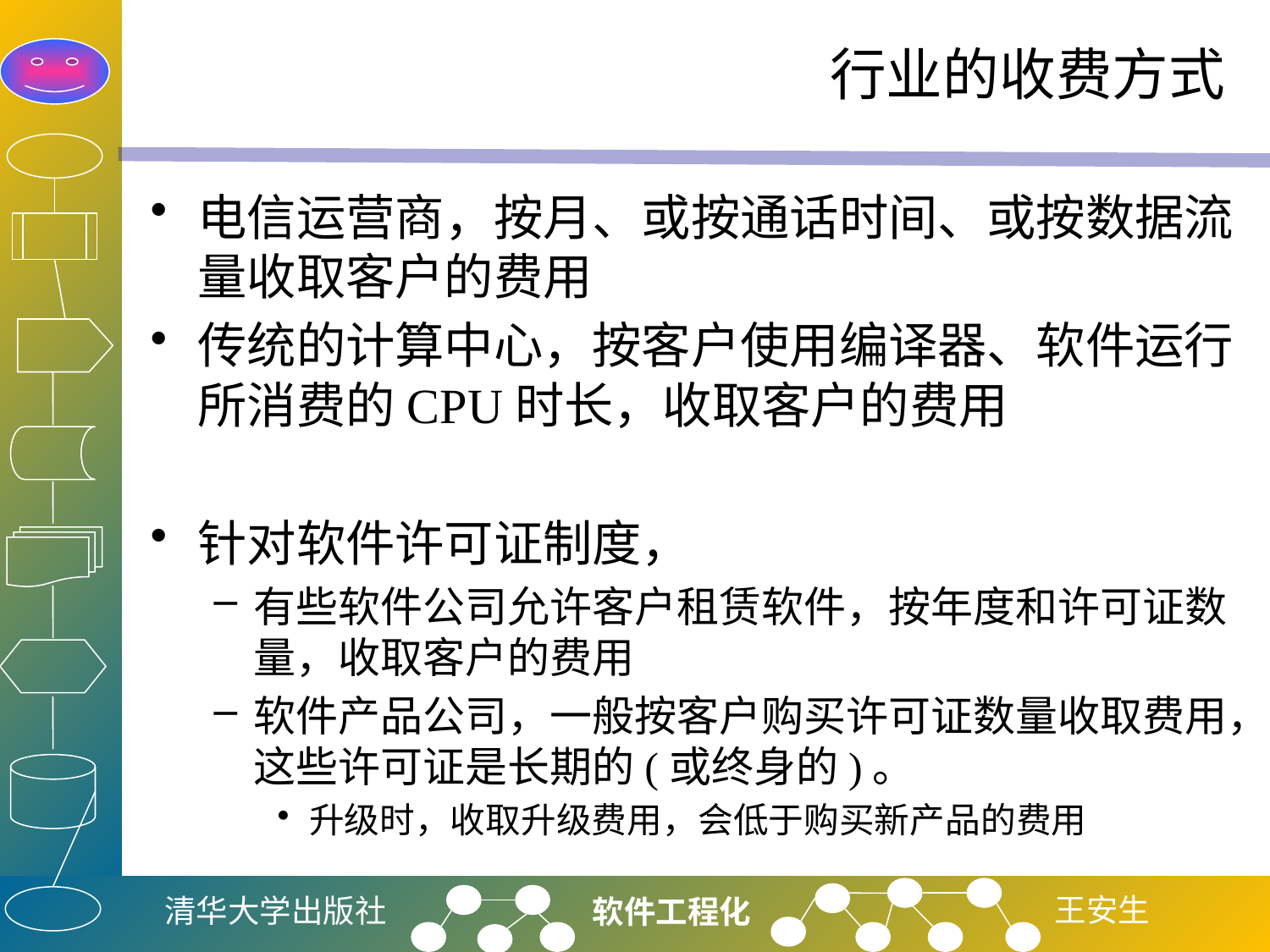

# 行业的收费方式
电信运营商，按月、或按通话时间、或按数据流量收取客户的费用
传统的计算中心，按客户使用编译器、软件运行所消费的CPU时长，收取客户的费用

针对软件许可证制度，
有些软件公司允许客户租赁软件，按年度和许可证数量，收取客户的费用
软件产品公司，一般按客户购买许可证数量收取费用，这些许可证是长期的(或终身的)。
升级时，收取升级费用，会低于购买新产品的费用